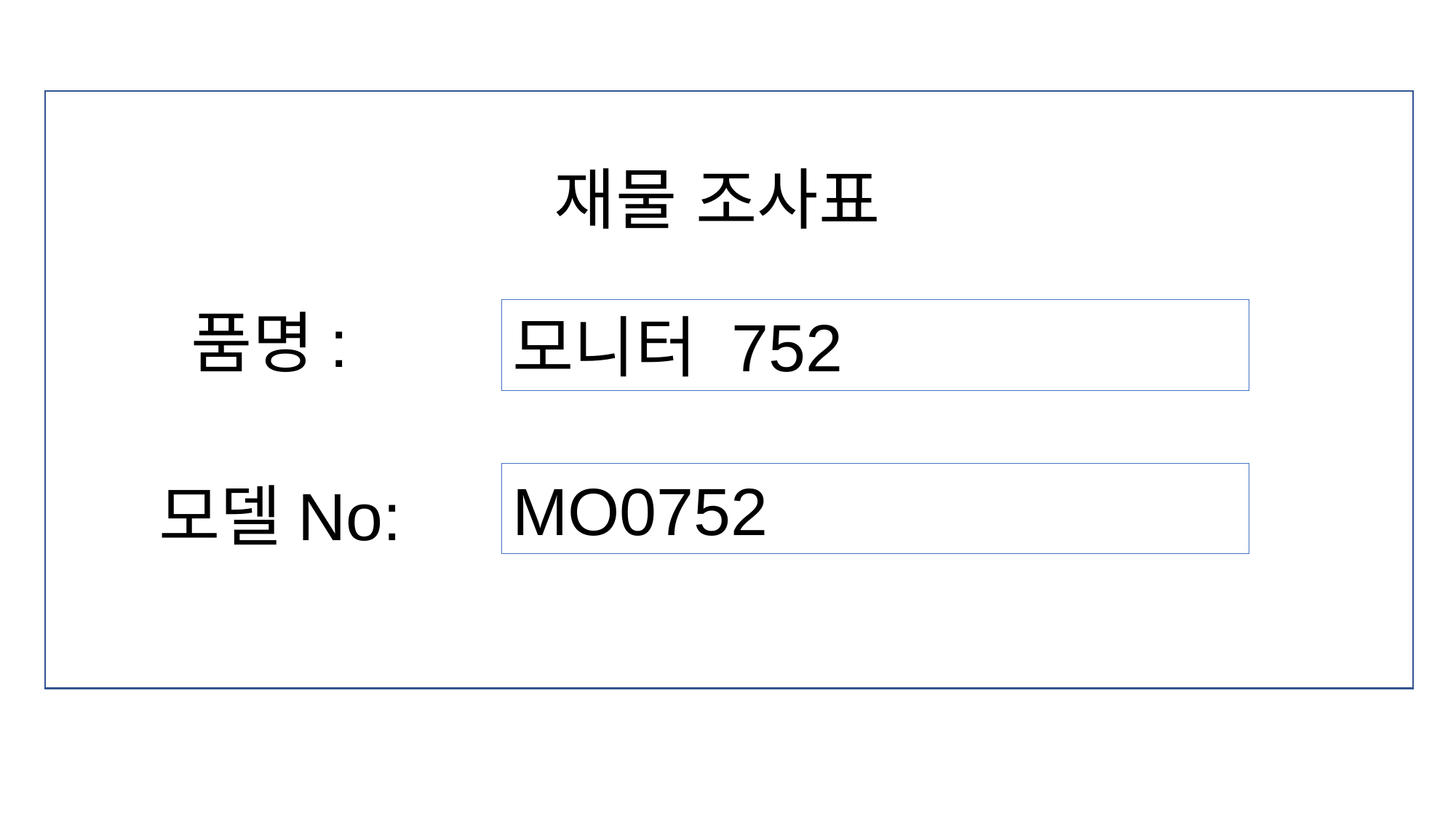

재물 조사표
품명:
모니터 752
MO0752
모델No: